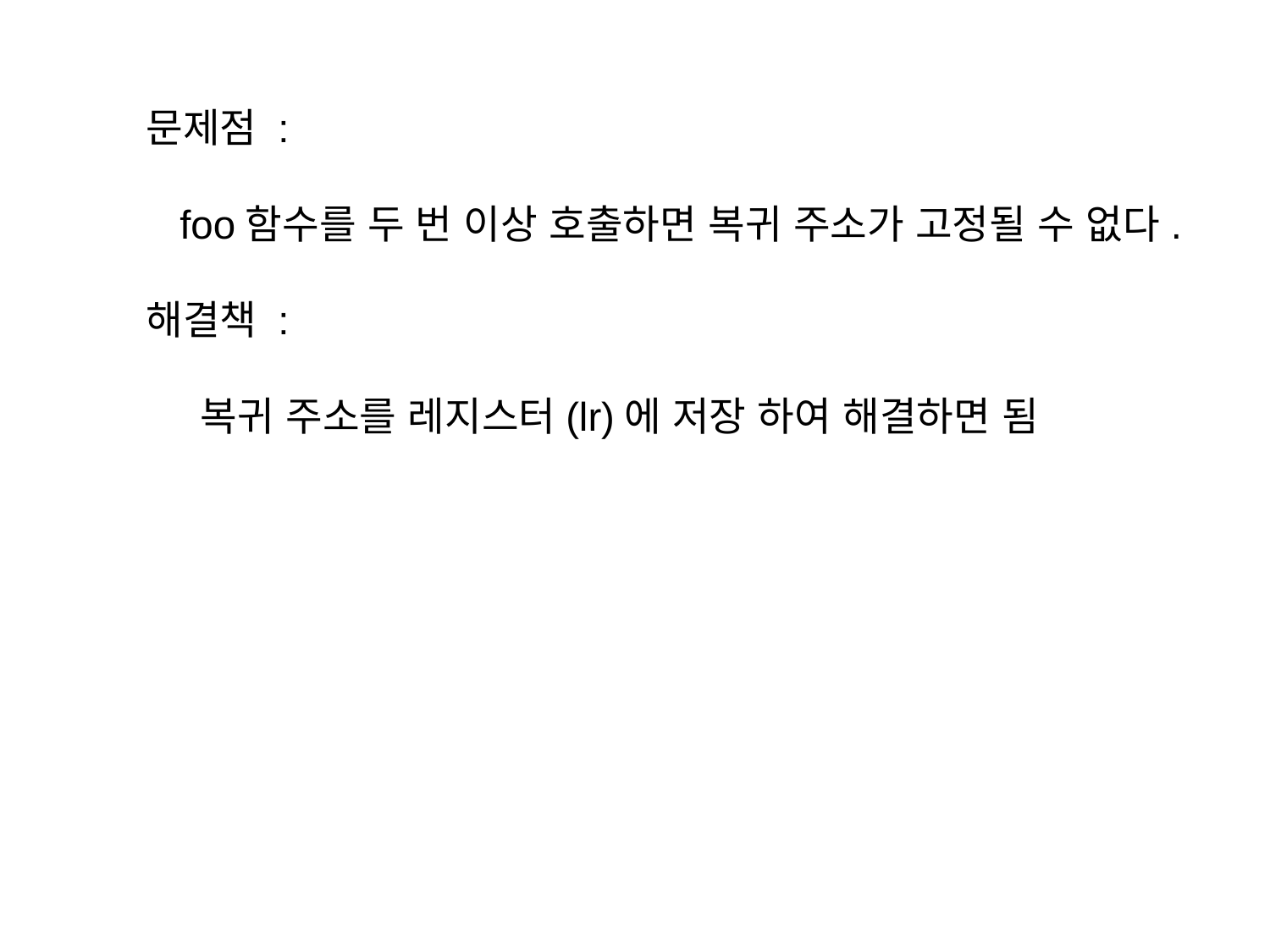

문제점 :

   foo함수를 두 번 이상 호출하면 복귀 주소가 고정될 수 없다.

해결책 :

    복귀 주소를 레지스터(lr)에 저장 하여 해결하면 됨